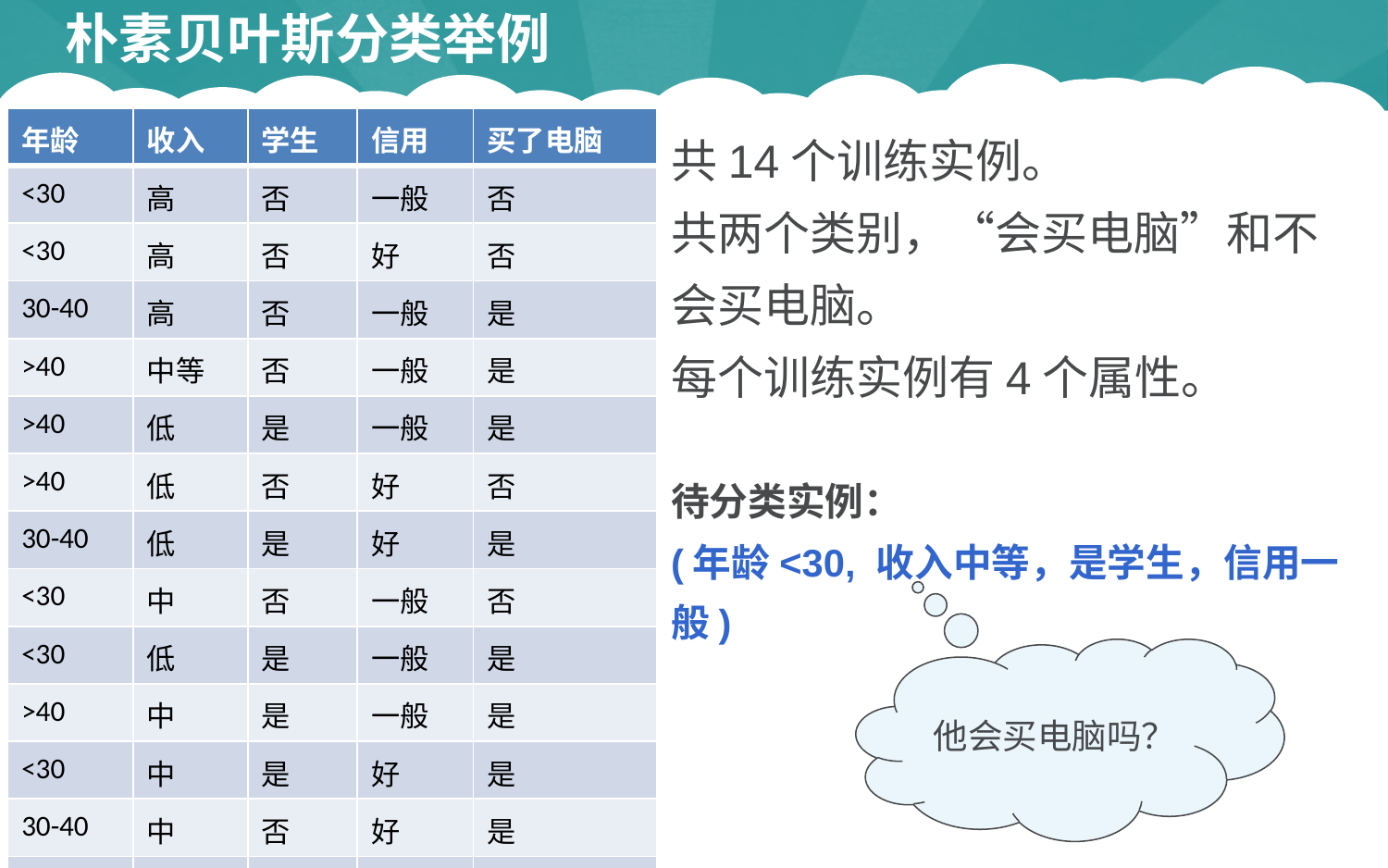

# 朴素贝叶斯分类举例
| 年龄 | 收入 | 学生 | 信用 | 买了电脑 |
| --- | --- | --- | --- | --- |
| <30 | 高 | 否 | 一般 | 否 |
| <30 | 高 | 否 | 好 | 否 |
| 30-40 | 高 | 否 | 一般 | 是 |
| >40 | 中等 | 否 | 一般 | 是 |
| >40 | 低 | 是 | 一般 | 是 |
| >40 | 低 | 否 | 好 | 否 |
| 30-40 | 低 | 是 | 好 | 是 |
| <30 | 中 | 否 | 一般 | 否 |
| <30 | 低 | 是 | 一般 | 是 |
| >40 | 中 | 是 | 一般 | 是 |
| <30 | 中 | 是 | 好 | 是 |
| 30-40 | 中 | 否 | 好 | 是 |
| 30-40 | 高 | 是 | 一般 | 是 |
| >40 | 中 | 否 | 好 | 否 |
共14个训练实例。
共两个类别，“会买电脑”和不会买电脑。
每个训练实例有4个属性。

待分类实例：
(年龄<30, 收入中等，是学生，信用一般)
他会买电脑吗？